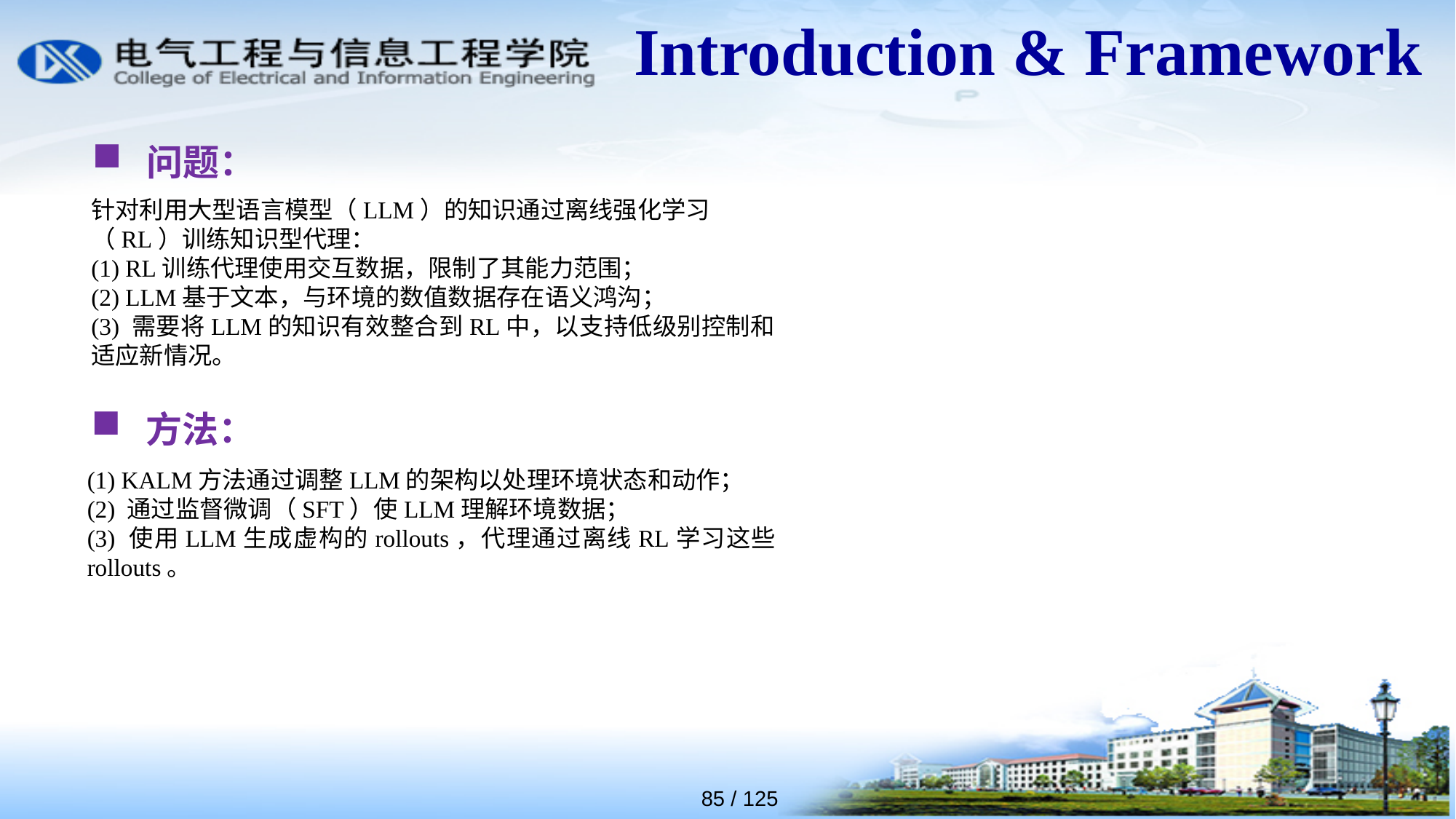

Introduction & Framework
问题：
针对利用大型语言模型（LLM）的知识通过离线强化学习（RL）训练知识型代理：
(1) RL训练代理使用交互数据，限制了其能力范围；
(2) LLM基于文本，与环境的数值数据存在语义鸿沟；
(3) 需要将LLM的知识有效整合到RL中，以支持低级别控制和适应新情况。
方法：
(1) KALM方法通过调整LLM的架构以处理环境状态和动作；
(2) 通过监督微调（SFT）使LLM理解环境数据；
(3) 使用LLM生成虚构的rollouts，代理通过离线RL学习这些rollouts。
85 / 125